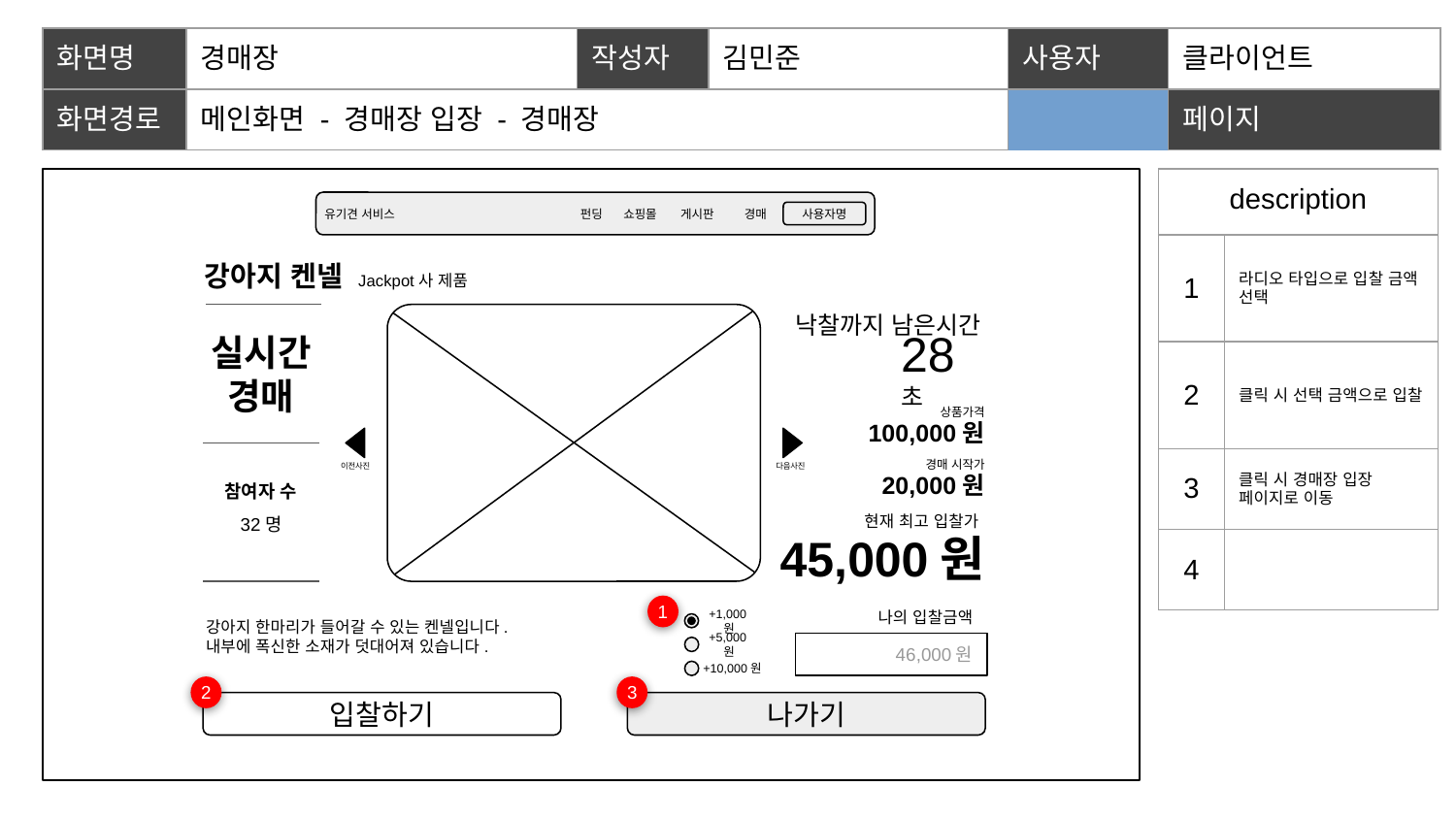

| 화면명 | 경매장 | 작성자 | 김민준 |  | 사용자 | 클라이언트 |
| --- | --- | --- | --- | --- | --- | --- |
| 화면경로 | 메인화면 - 경매장 입장 - 경매장 |  |  |  | 페이지 | 16 |

| description |  |
| --- | --- |
| 1 | 라디오 타입으로 입찰 금액 선택 |
| 2 | 클릭 시 선택 금액으로 입찰 |
| 3 | 클릭 시 경매장 입장 페이지로 이동 |
| 4 |  |

유기견 서비스
펀딩
쇼핑몰
게시판
경매
사용자명
강아지 켄넬 Jackpot사 제품

낙찰까지 남은시간
28초
실시간 경매
상품가격
100,000원

경매 시작가
이전사진
다음사진
20,000원
참여자 수
32명
현재 최고 입찰가
45,000원
1
강아지 한마리가 들어갈 수 있는 켄넬입니다.
내부에 폭신한 소재가 덧대어져 있습니다.
나의 입찰금액
+1,000원

46,000원
+5,000원

+10,000원

2
3
입찰하기
나가기